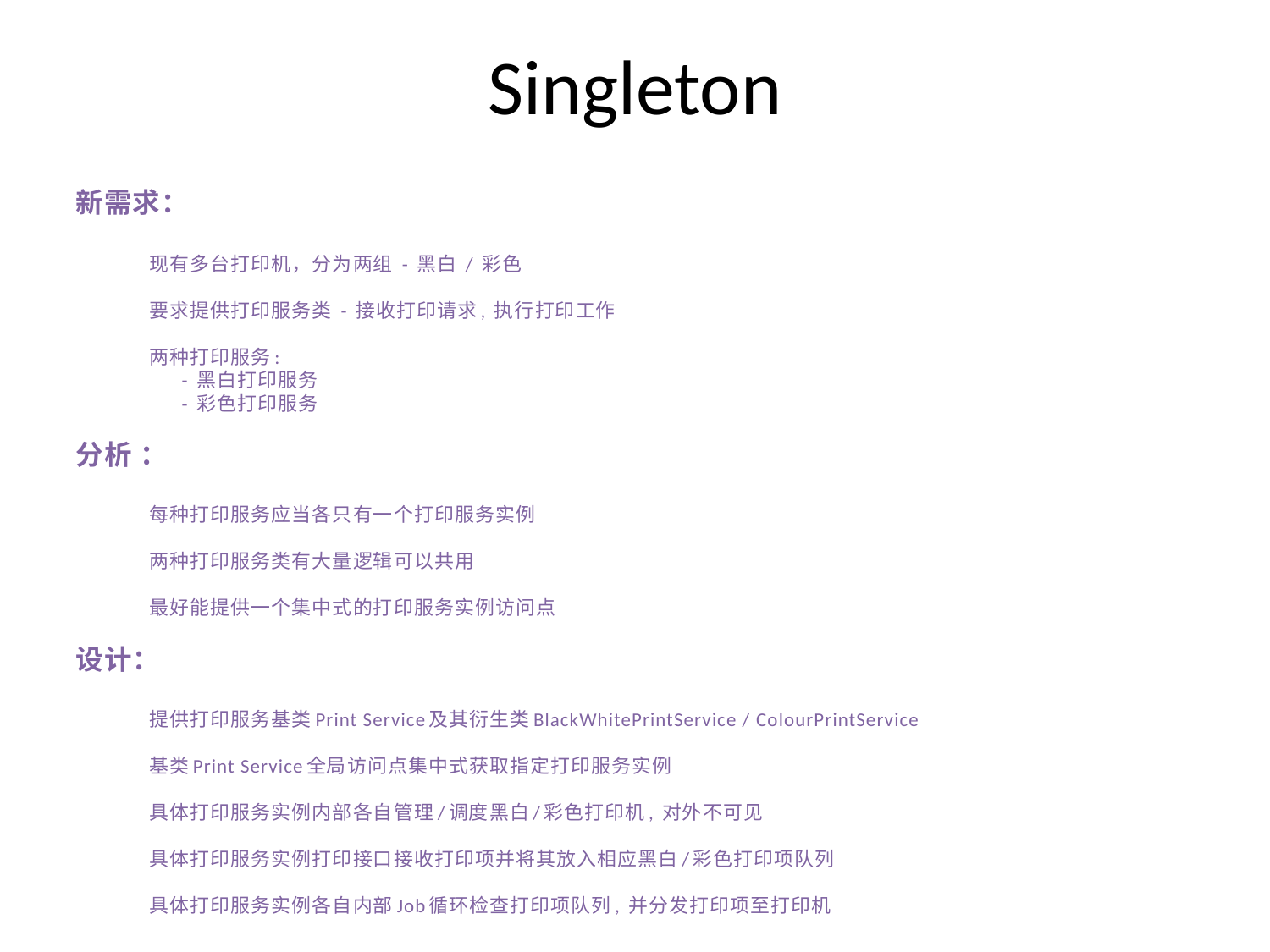

# Singleton
新需求：

	现有多台打印机，分为两组 - 黑白 / 彩色

	要求提供打印服务类 - 接收打印请求, 执行打印工作

	两种打印服务:
		      - 黑白打印服务
		      - 彩色打印服务

分析 ：

	每种打印服务应当各只有一个打印服务实例

	两种打印服务类有大量逻辑可以共用

	最好能提供一个集中式的打印服务实例访问点

设计：

	提供打印服务基类Print Service及其衍生类BlackWhitePrintService / ColourPrintService

	基类Print Service全局访问点集中式获取指定打印服务实例

	具体打印服务实例内部各自管理/调度黑白/彩色打印机, 对外不可见

	具体打印服务实例打印接口接收打印项并将其放入相应黑白/彩色打印项队列

	具体打印服务实例各自内部Job循环检查打印项队列, 并分发打印项至打印机